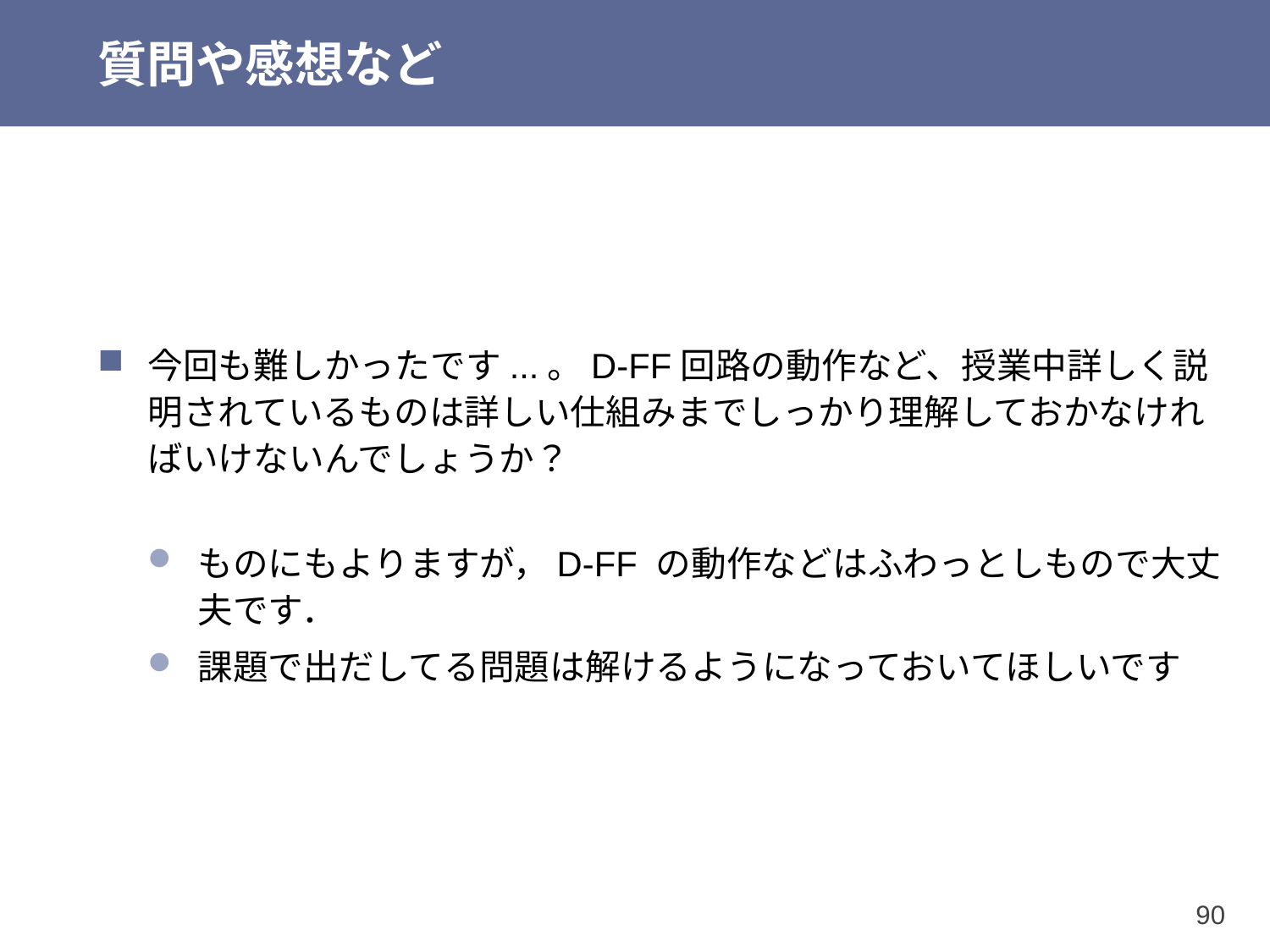

# 質問や感想など
今回も難しかったです...。D-FF回路の動作など、授業中詳しく説明されているものは詳しい仕組みまでしっかり理解しておかなければいけないんでしょうか？
ものにもよりますが，D-FF の動作などはふわっとしもので大丈夫です．
課題で出だしてる問題は解けるようになっておいてほしいです